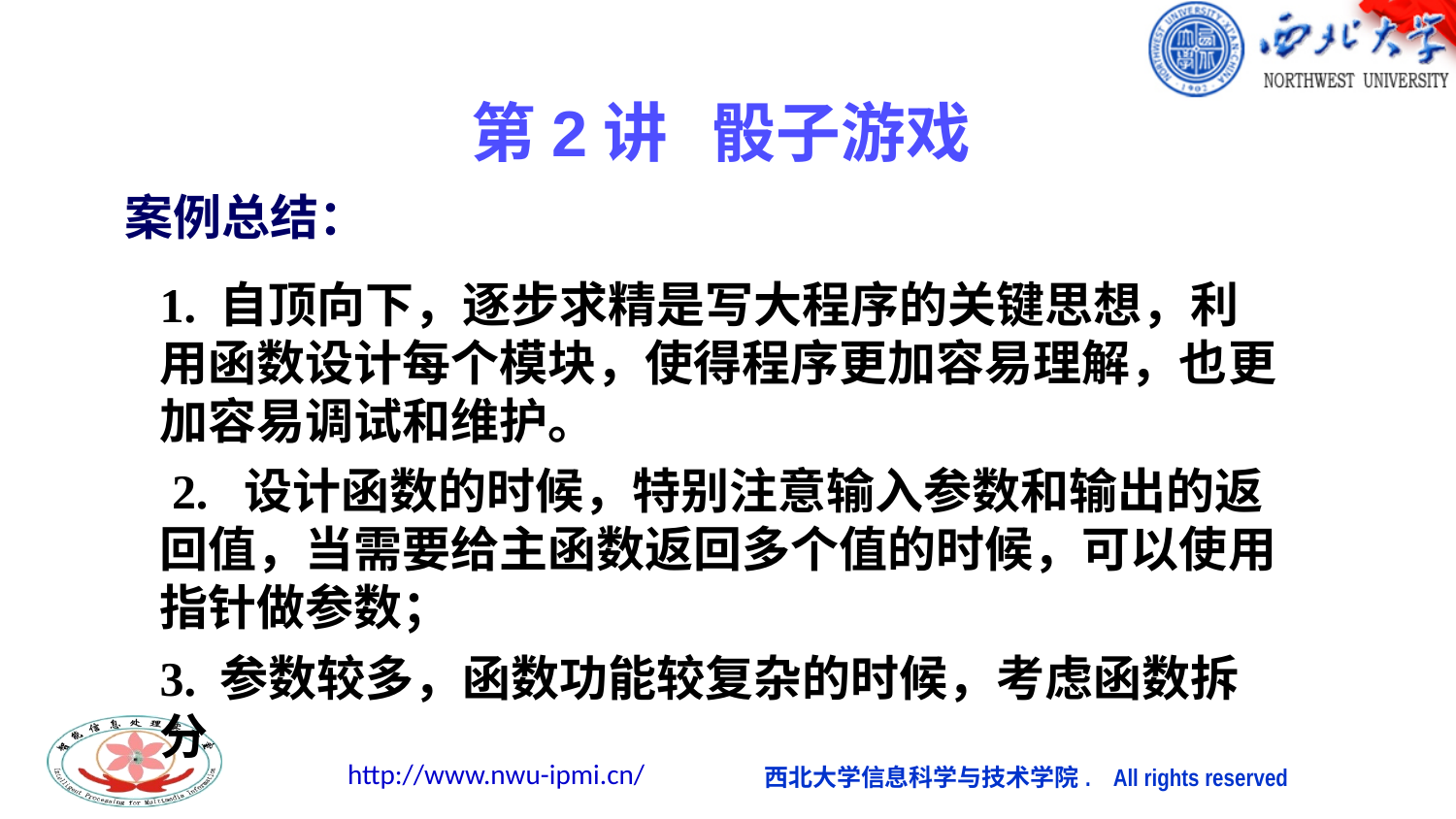

# 第2讲   骰子游戏
案例总结：
1. 自顶向下，逐步求精是写大程序的关键思想，利用函数设计每个模块，使得程序更加容易理解，也更加容易调试和维护。
 2.  设计函数的时候，特别注意输入参数和输出的返回值，当需要给主函数返回多个值的时候，可以使用指针做参数；
3. 参数较多，函数功能较复杂的时候，考虑函数拆分